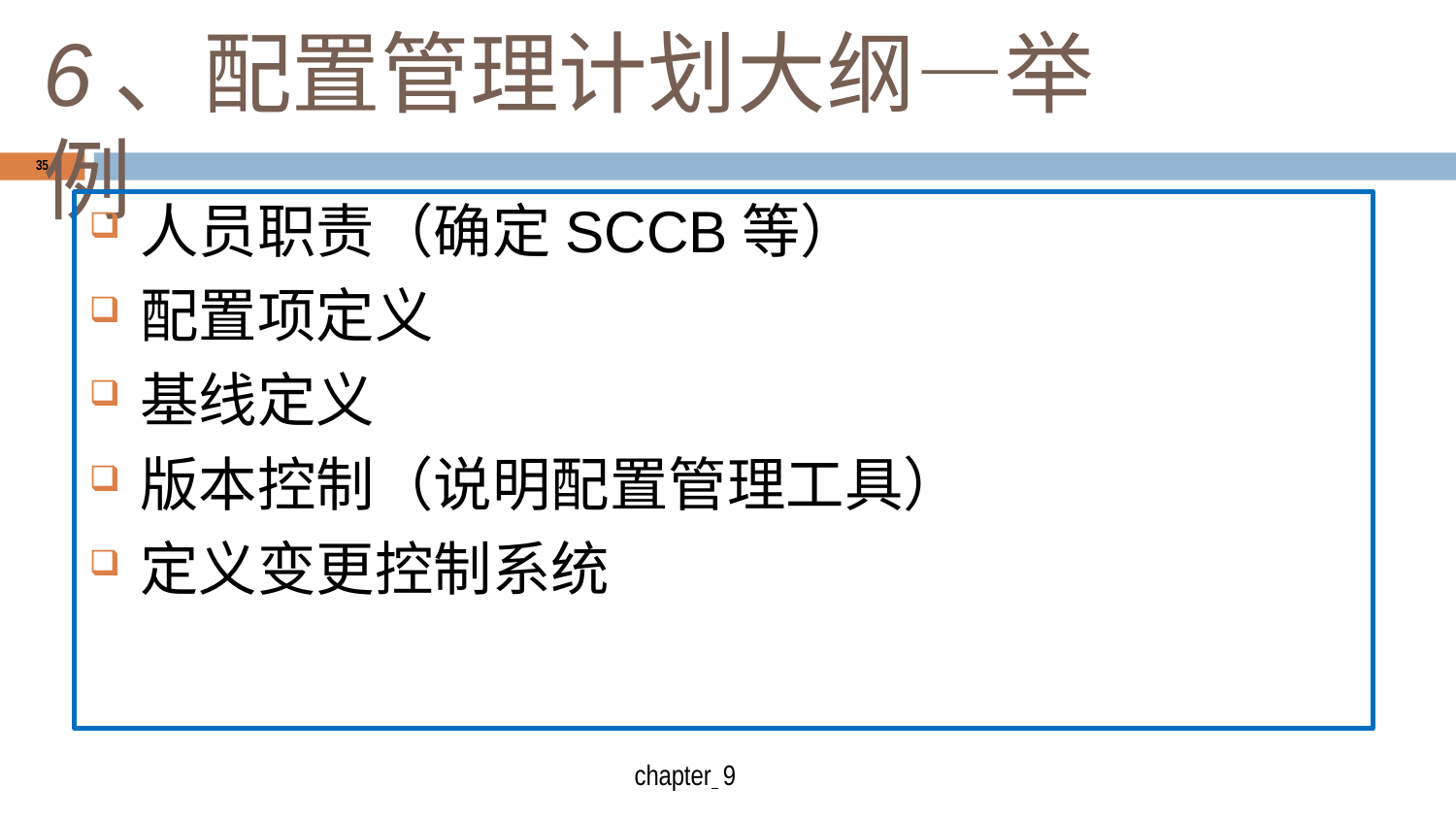

# 6、配置管理计划大纲—举例
35
人员职责（确定SCCB等）
配置项定义
基线定义
版本控制（说明配置管理工具）
定义变更控制系统

chapter 9